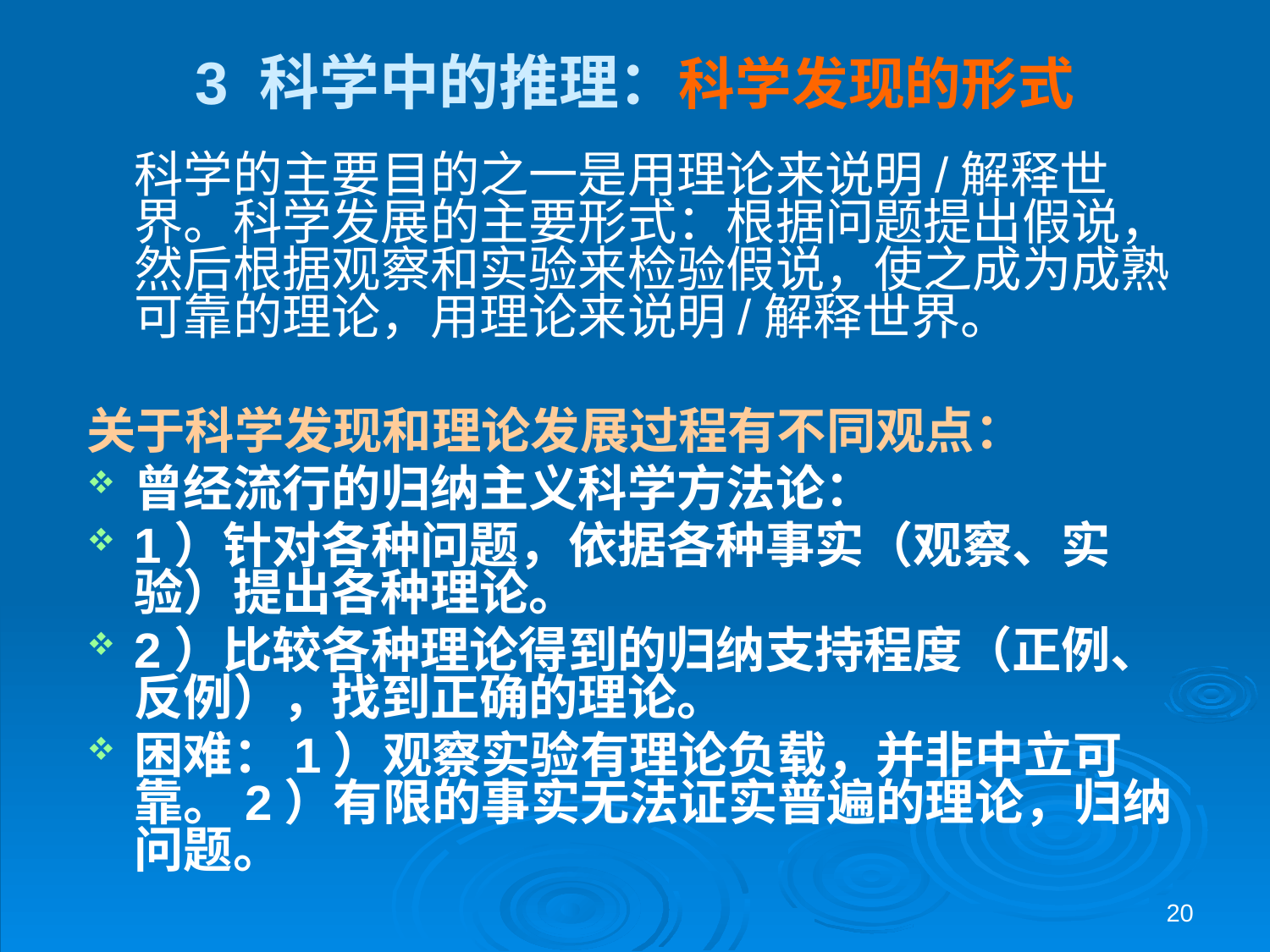

3 科学中的推理：科学发现的形式
	科学的主要目的之一是用理论来说明/解释世界。科学发展的主要形式：根据问题提出假说，然后根据观察和实验来检验假说，使之成为成熟可靠的理论，用理论来说明/解释世界。

关于科学发现和理论发展过程有不同观点：
曾经流行的归纳主义科学方法论：
1）针对各种问题，依据各种事实（观察、实验）提出各种理论。
2）比较各种理论得到的归纳支持程度（正例、反例），找到正确的理论。
困难：1）观察实验有理论负载，并非中立可靠。2）有限的事实无法证实普遍的理论，归纳问题。
20